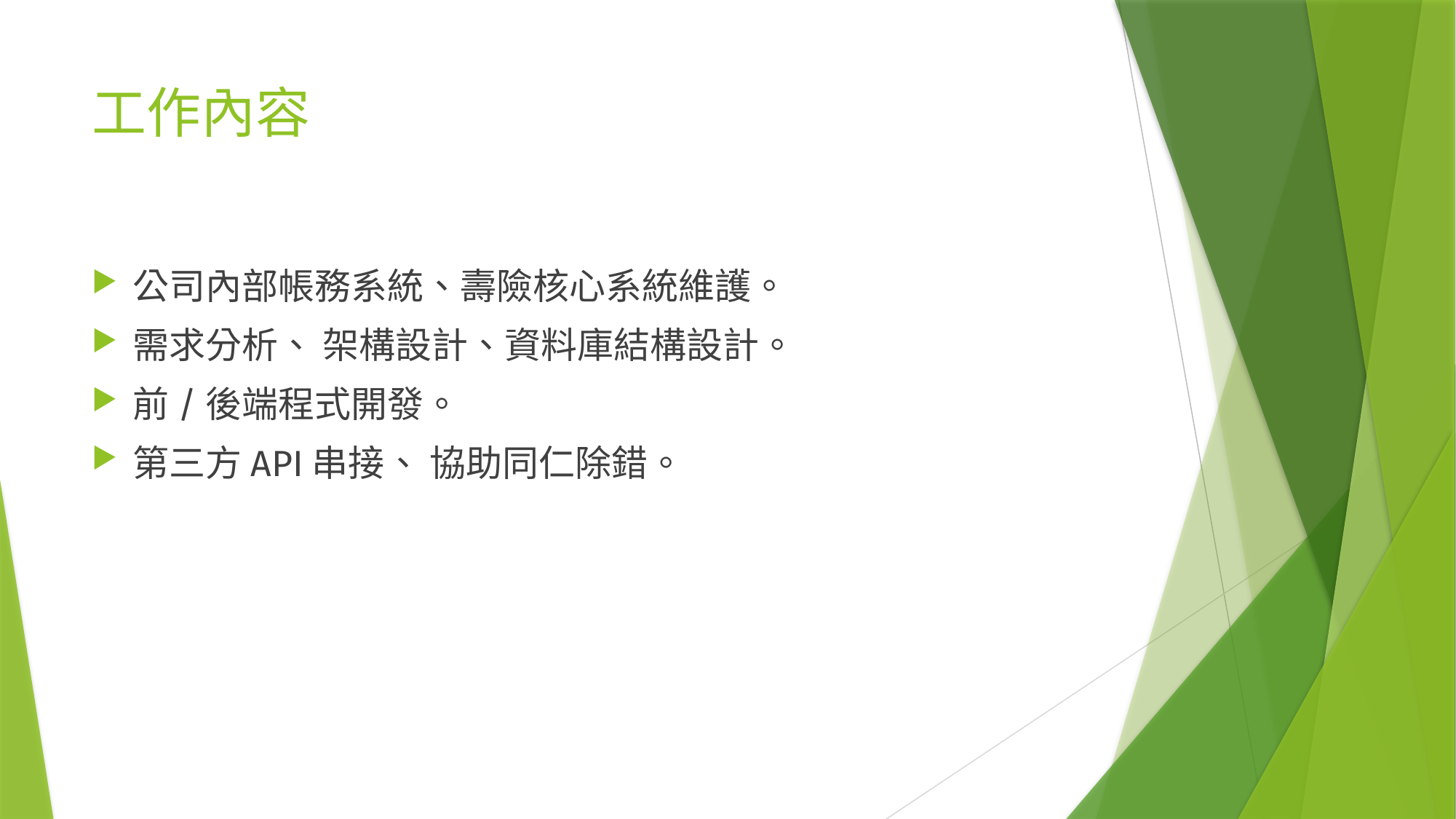

# 工作內容
公司內部帳務系統、壽險核心系統維護。
需求分析、 架構設計、資料庫結構設計。
前/後端程式開發。
第三方API串接、 協助同仁除錯。